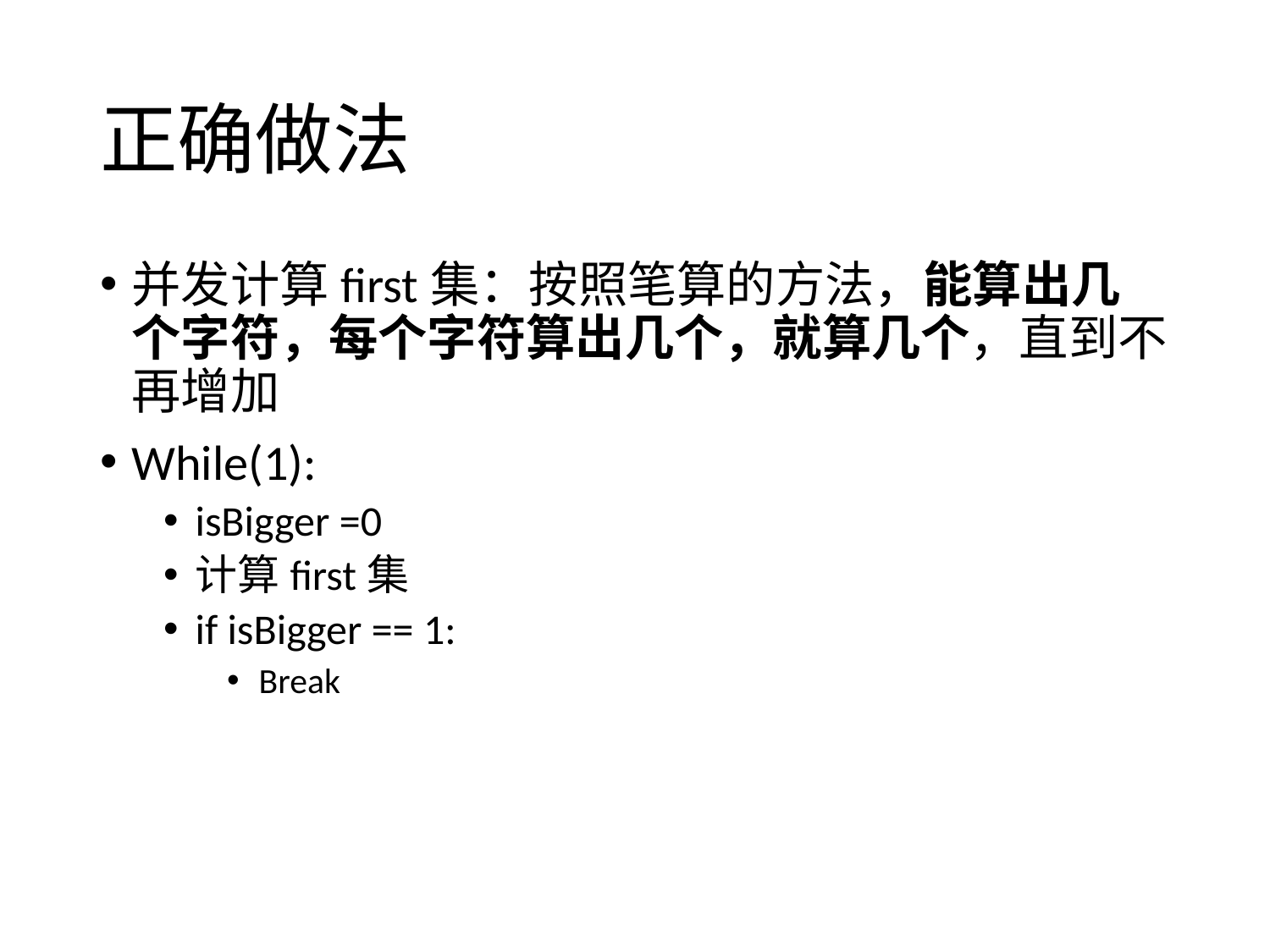

# 正确做法
并发计算first集：按照笔算的方法，能算出几个字符，每个字符算出几个，就算几个，直到不再增加
While(1):
isBigger =0
计算first集
if isBigger == 1:
Break